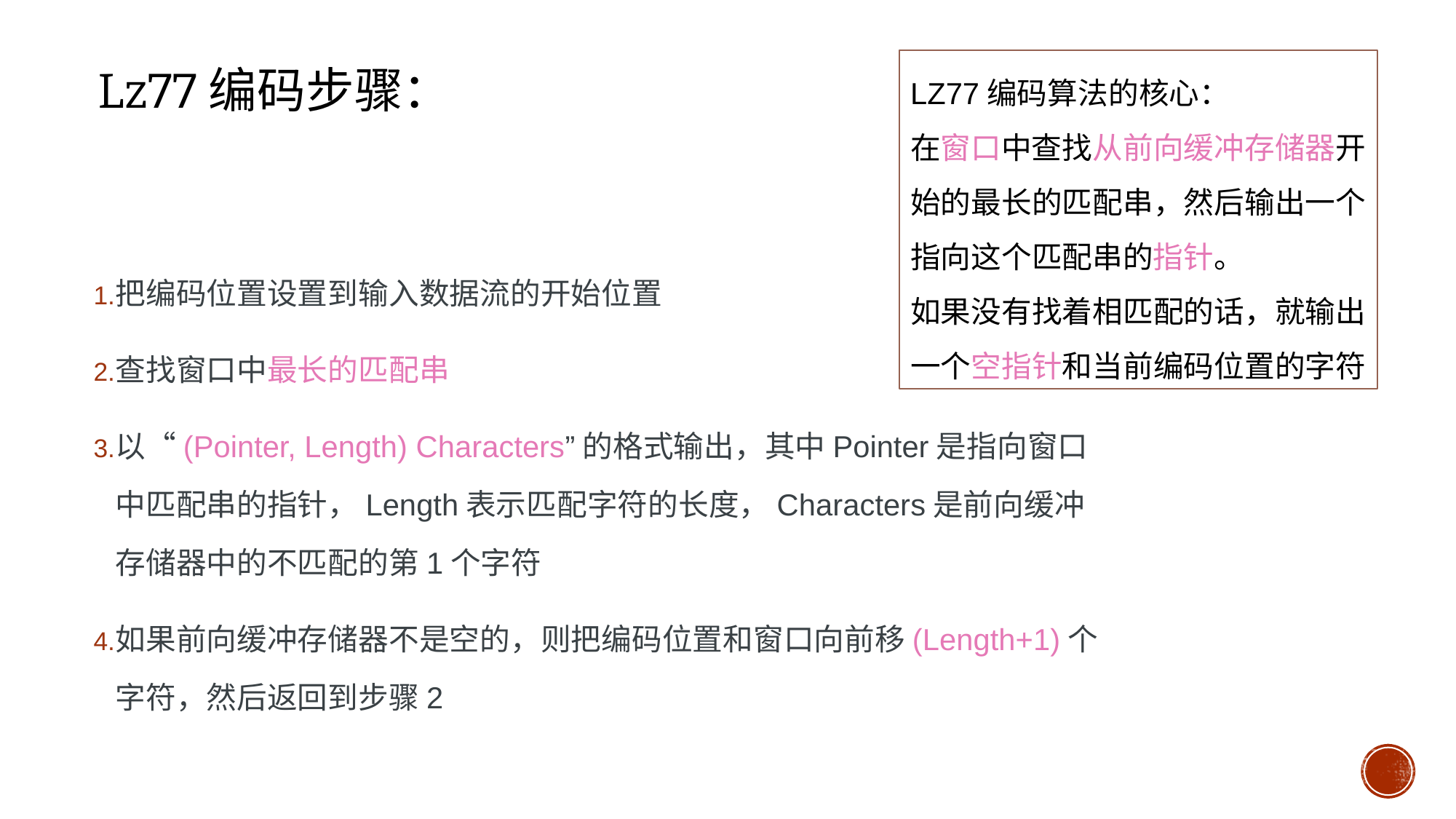

LZ77编码算法的核心：
在窗口中查找从前向缓冲存储器开始的最长的匹配串，然后输出一个指向这个匹配串的指针。
如果没有找着相匹配的话，就输出一个空指针和当前编码位置的字符
Lz77编码步骤：

把编码位置设置到输入数据流的开始位置
查找窗口中最长的匹配串
以“(Pointer, Length) Characters”的格式输出，其中Pointer是指向窗口中匹配串的指针，Length表示匹配字符的长度，Characters是前向缓冲存储器中的不匹配的第1个字符
如果前向缓冲存储器不是空的，则把编码位置和窗口向前移(Length+1)个字符，然后返回到步骤2